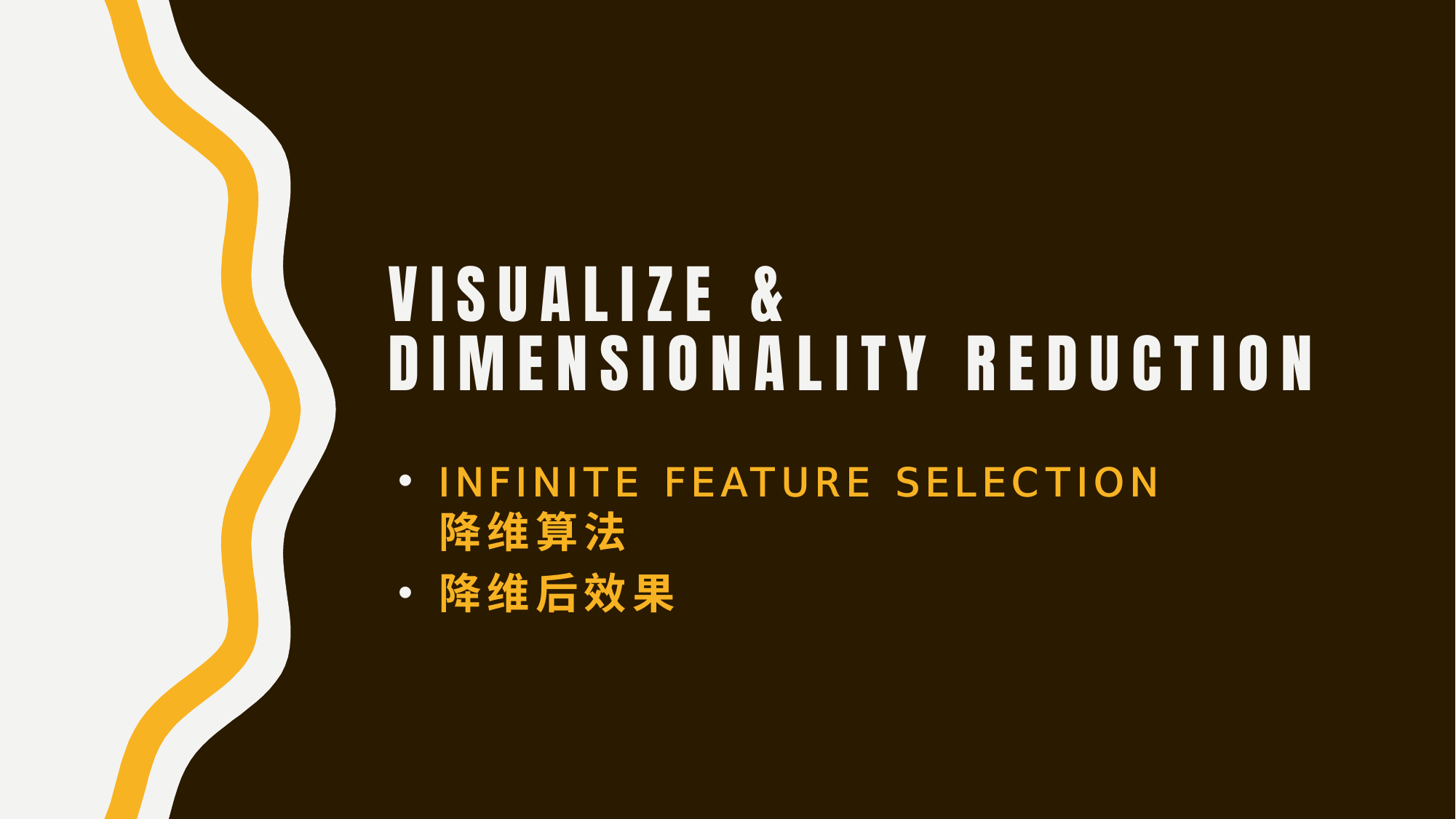

# VISUALIZE & dimensionality reduction
INFINITE FEATURE selection降维算法
降维后效果